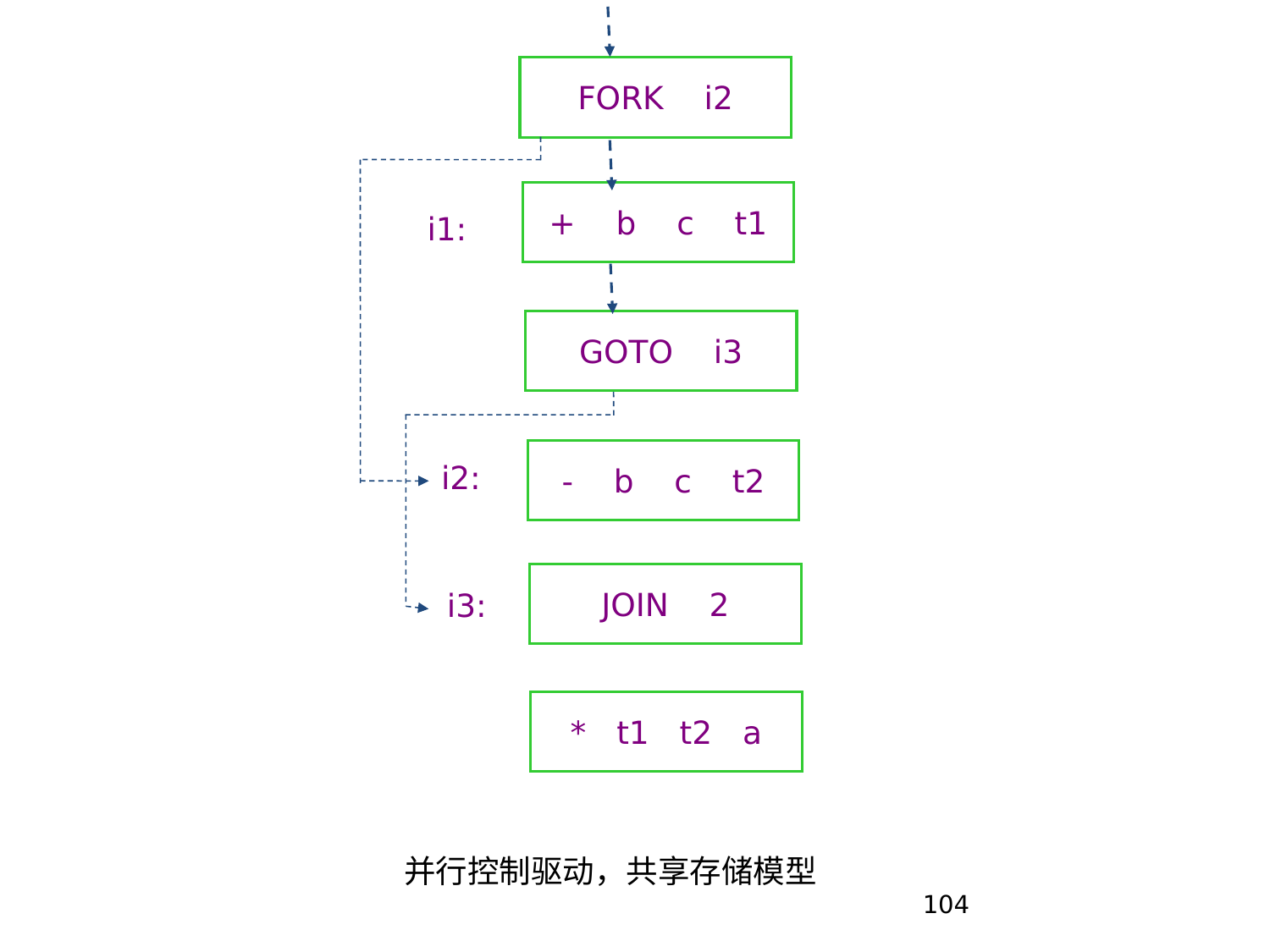

FORK    i2

+    b    c    t1
i1:

GOTO    i3

i2:
-    b    c    t2

JOIN    2
i3:

*   t1   t2   a
并行控制驱动，共享存储模型
104